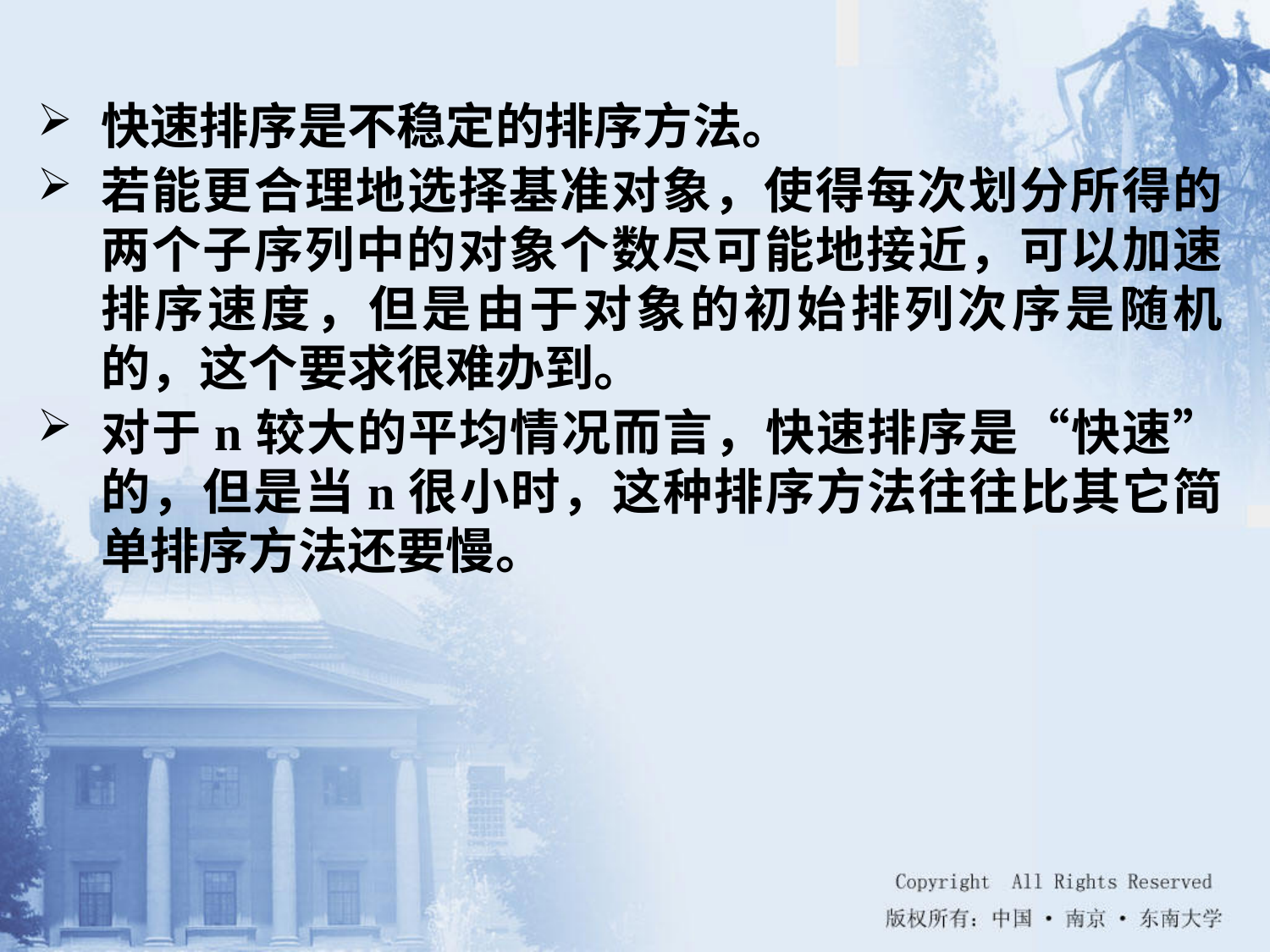

快速排序是不稳定的排序方法。
若能更合理地选择基准对象，使得每次划分所得的两个子序列中的对象个数尽可能地接近，可以加速排序速度，但是由于对象的初始排列次序是随机的，这个要求很难办到。
对于n较大的平均情况而言，快速排序是“快速”的，但是当n很小时，这种排序方法往往比其它简单排序方法还要慢。